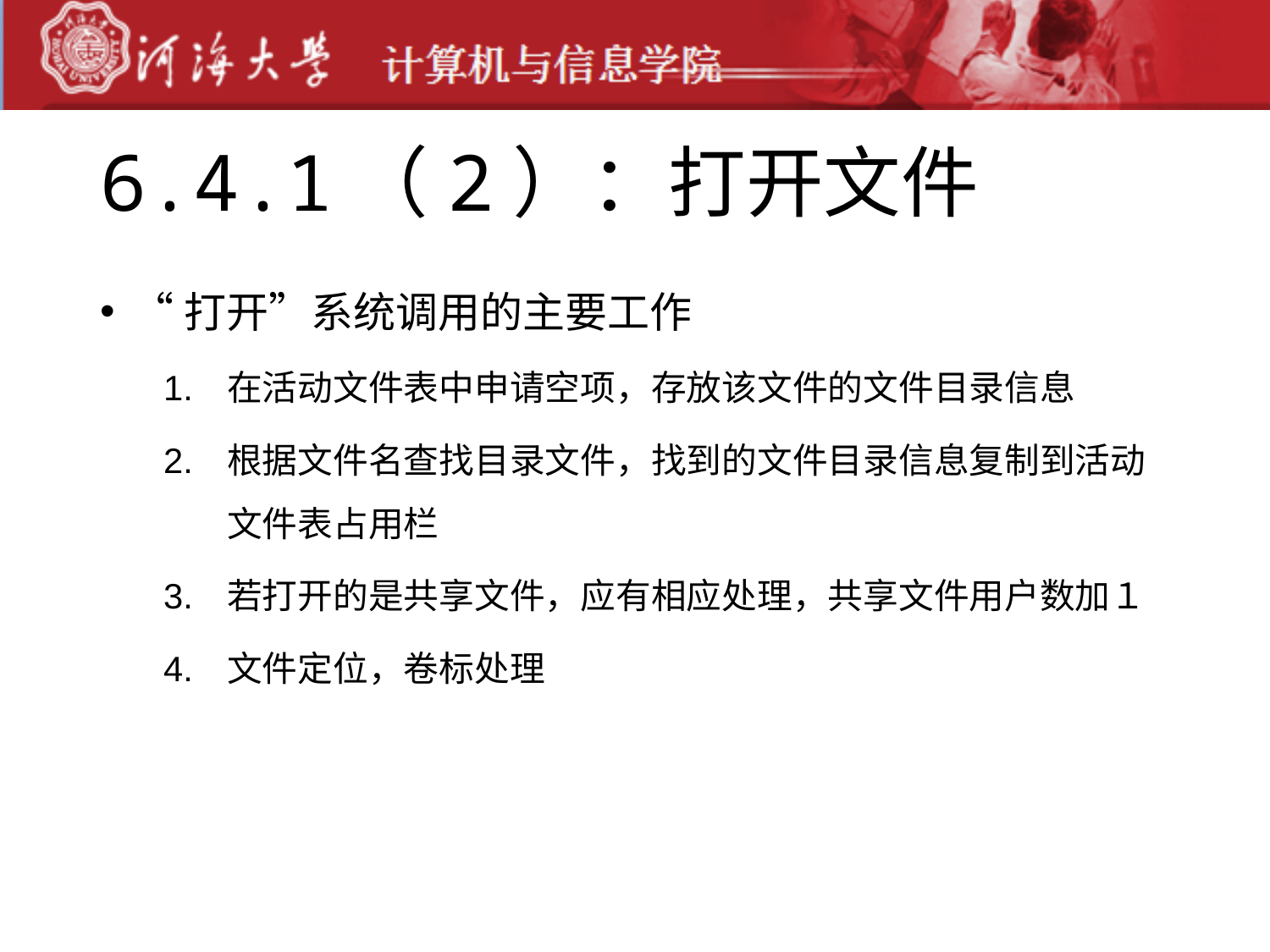

# 6.4.1（2）：打开文件
“打开”系统调用的主要工作
在活动文件表中申请空项，存放该文件的文件目录信息
根据文件名查找目录文件，找到的文件目录信息复制到活动文件表占用栏
若打开的是共享文件，应有相应处理，共享文件用户数加１
文件定位，卷标处理